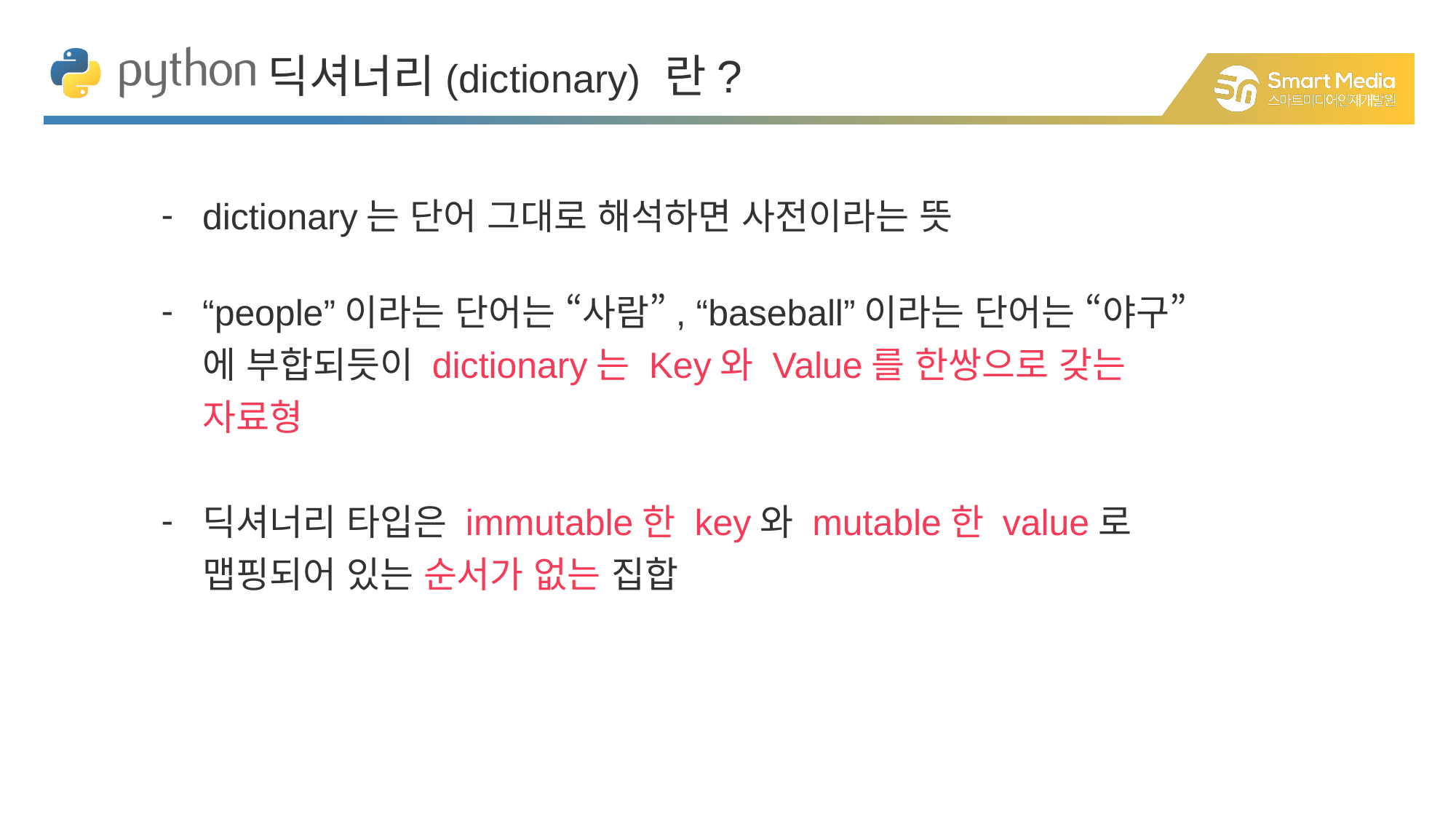

딕셔너리(dictionary) 란?
dictionary는 단어 그대로 해석하면 사전이라는 뜻

“people”이라는 단어는 “사람”, “baseball”이라는 단어는 “야구”에 부합되듯이 dictionary는 Key와 Value를 한쌍으로 갖는 자료형

딕셔너리 타입은 immutable한 key와 mutable한 value로         맵핑되어 있는 순서가 없는 집합